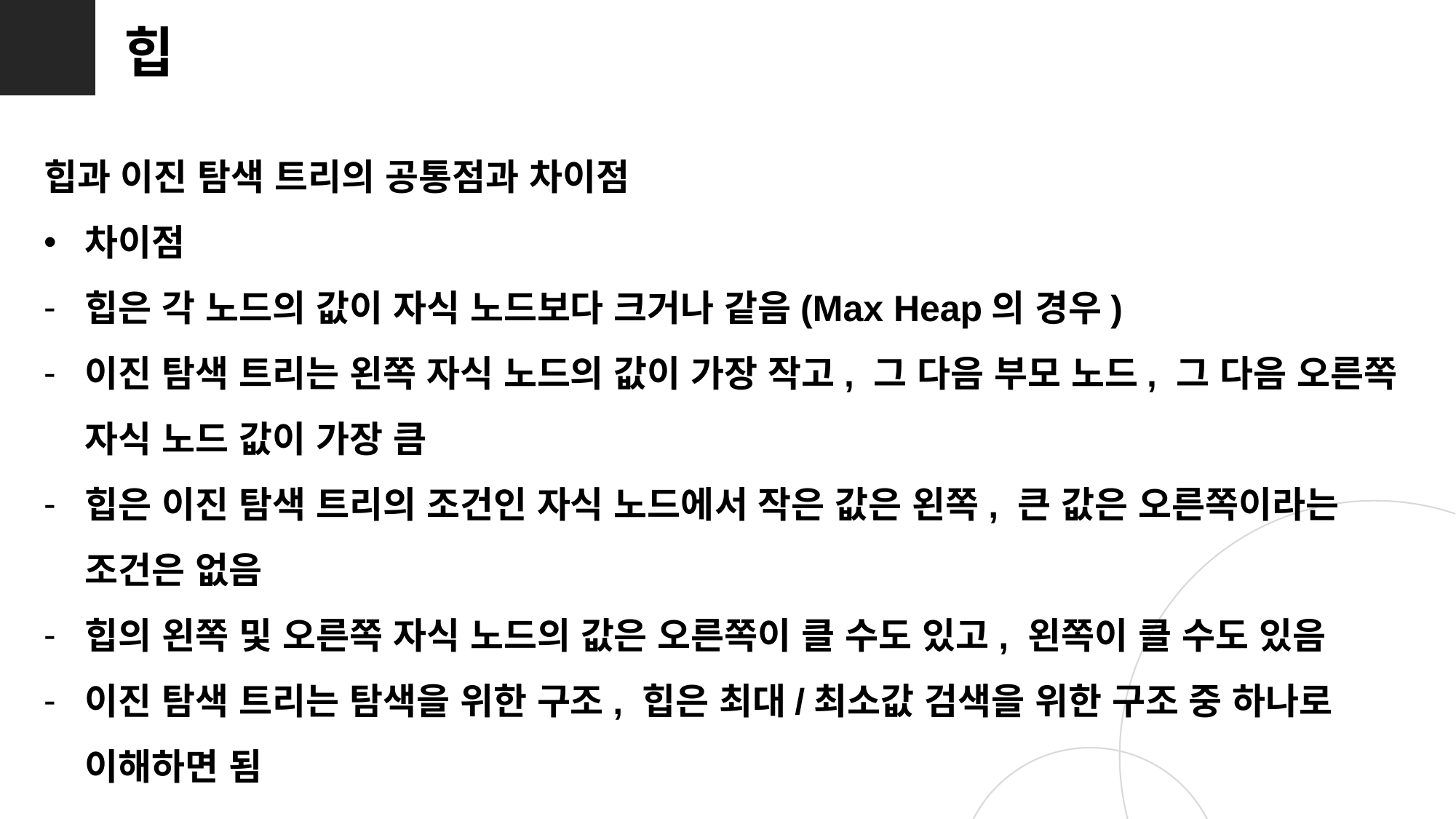

힙
힙과 이진 탐색 트리의 공통점과 차이점
차이점
힙은 각 노드의 값이 자식 노드보다 크거나 같음(Max Heap의 경우)
이진 탐색 트리는 왼쪽 자식 노드의 값이 가장 작고, 그 다음 부모 노드, 그 다음 오른쪽 자식 노드 값이 가장 큼
힙은 이진 탐색 트리의 조건인 자식 노드에서 작은 값은 왼쪽, 큰 값은 오른쪽이라는 조건은 없음
힙의 왼쪽 및 오른쪽 자식 노드의 값은 오른쪽이 클 수도 있고, 왼쪽이 클 수도 있음
이진 탐색 트리는 탐색을 위한 구조, 힙은 최대/최소값 검색을 위한 구조 중 하나로 이해하면 됨